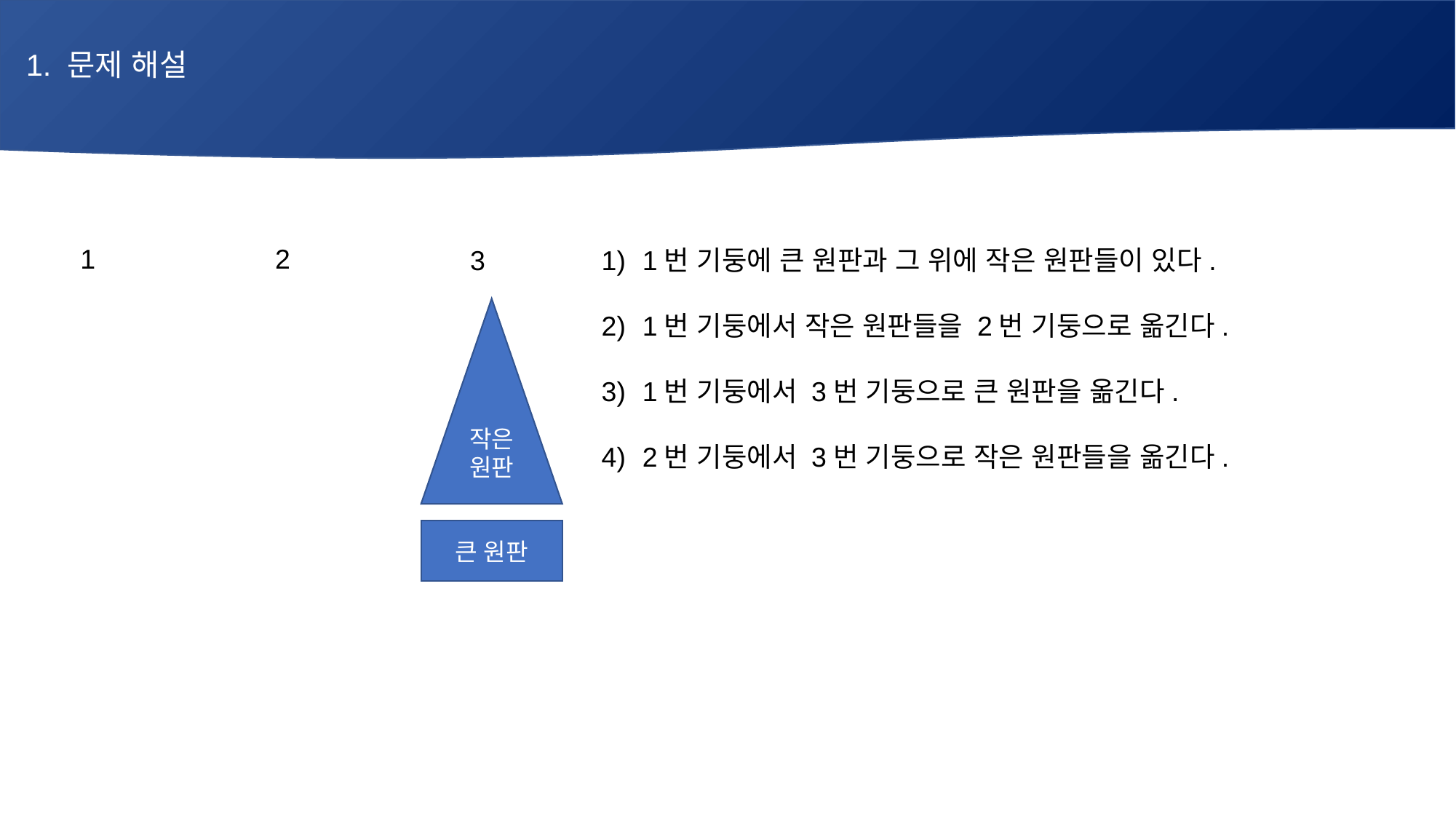

1. 문제 해설
1
2
3
1번 기둥에 큰 원판과 그 위에 작은 원판들이 있다.

1번 기둥에서 작은 원판들을 2번 기둥으로 옮긴다.

1번 기둥에서 3번 기둥으로 큰 원판을 옮긴다.

2번 기둥에서 3번 기둥으로 작은 원판들을 옮긴다.

작은 원판
큰 원판